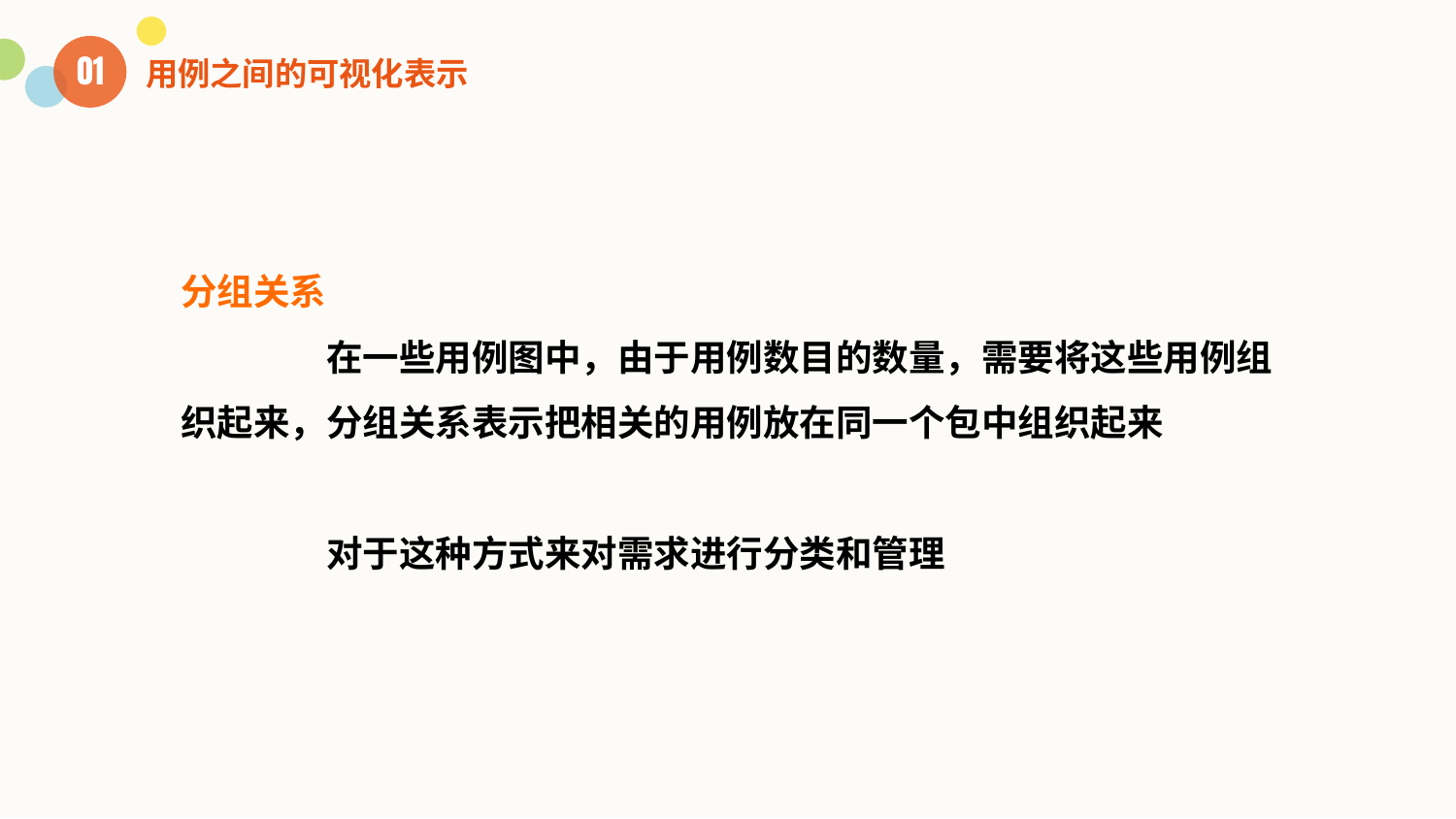

01
用例之间的可视化表示

分组关系
	在一些用例图中，由于用例数目的数量，需要将这些用例组织起来，分组关系表示把相关的用例放在同一个包中组织起来

	对于这种方式来对需求进行分类和管理